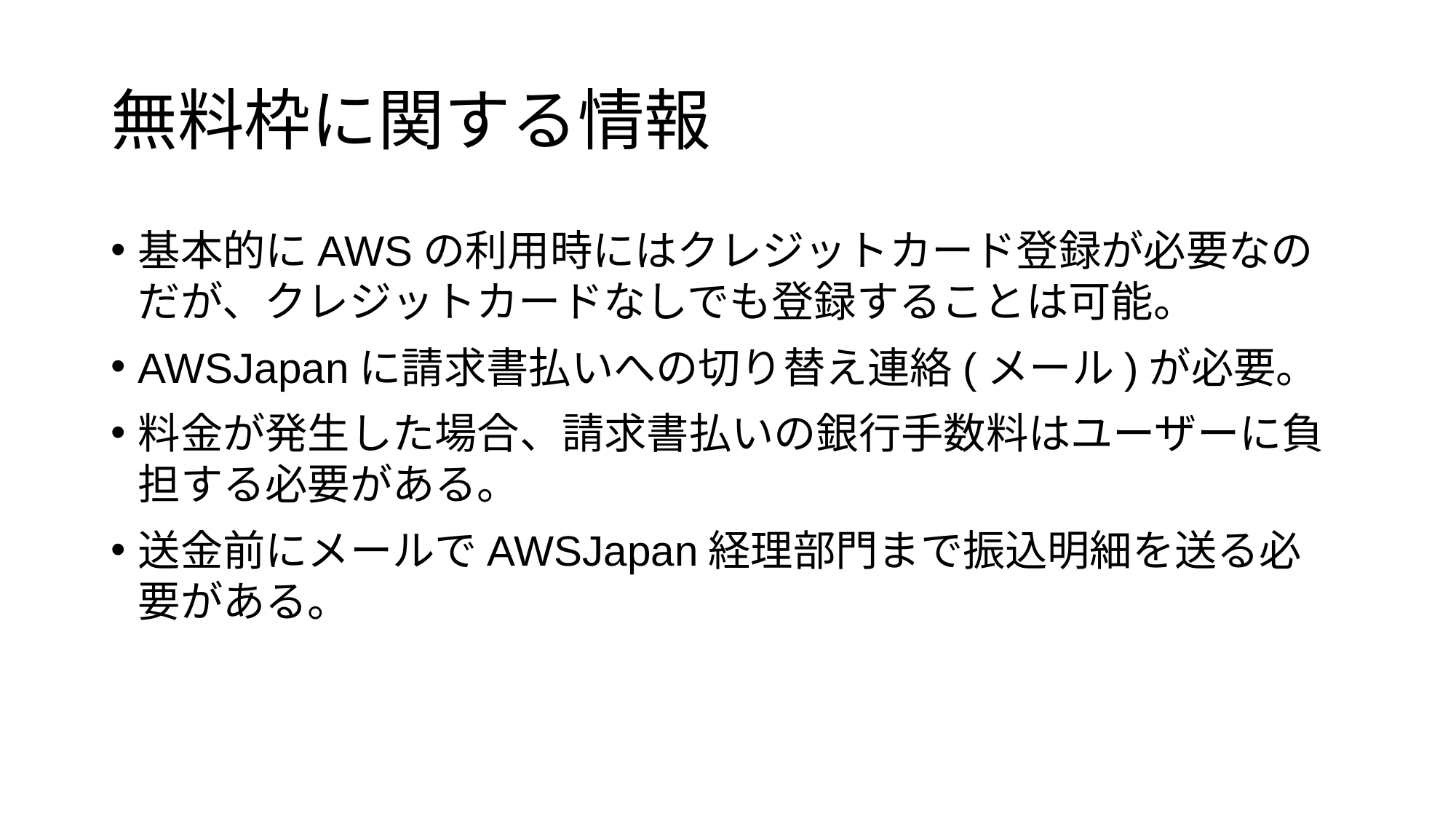

# 無料枠に関する情報
基本的にAWSの利用時にはクレジットカード登録が必要なのだが、クレジットカードなしでも登録することは可能。
AWSJapanに請求書払いへの切り替え連絡(メール)が必要。
料金が発生した場合、請求書払いの銀行手数料はユーザーに負担する必要がある。
送金前にメールでAWSJapan経理部門まで振込明細を送る必要がある。